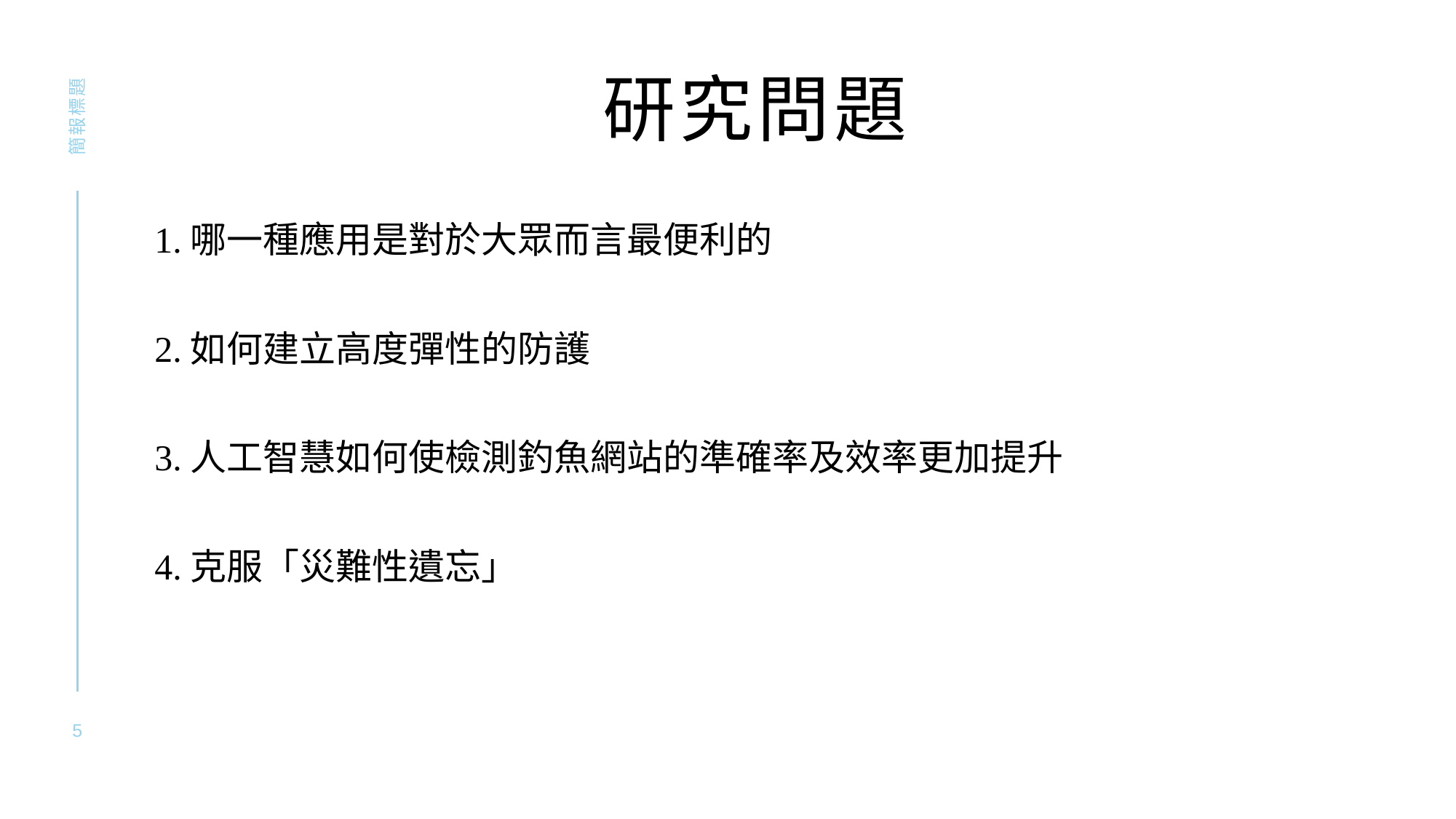

# 研究問題
簡報標題
1.哪一種應用是對於大眾而言最便利的

2.如何建立高度彈性的防護

3.人工智慧如何使檢測釣魚網站的準確率及效率更加提升

4.克服「災難性遺忘」

5